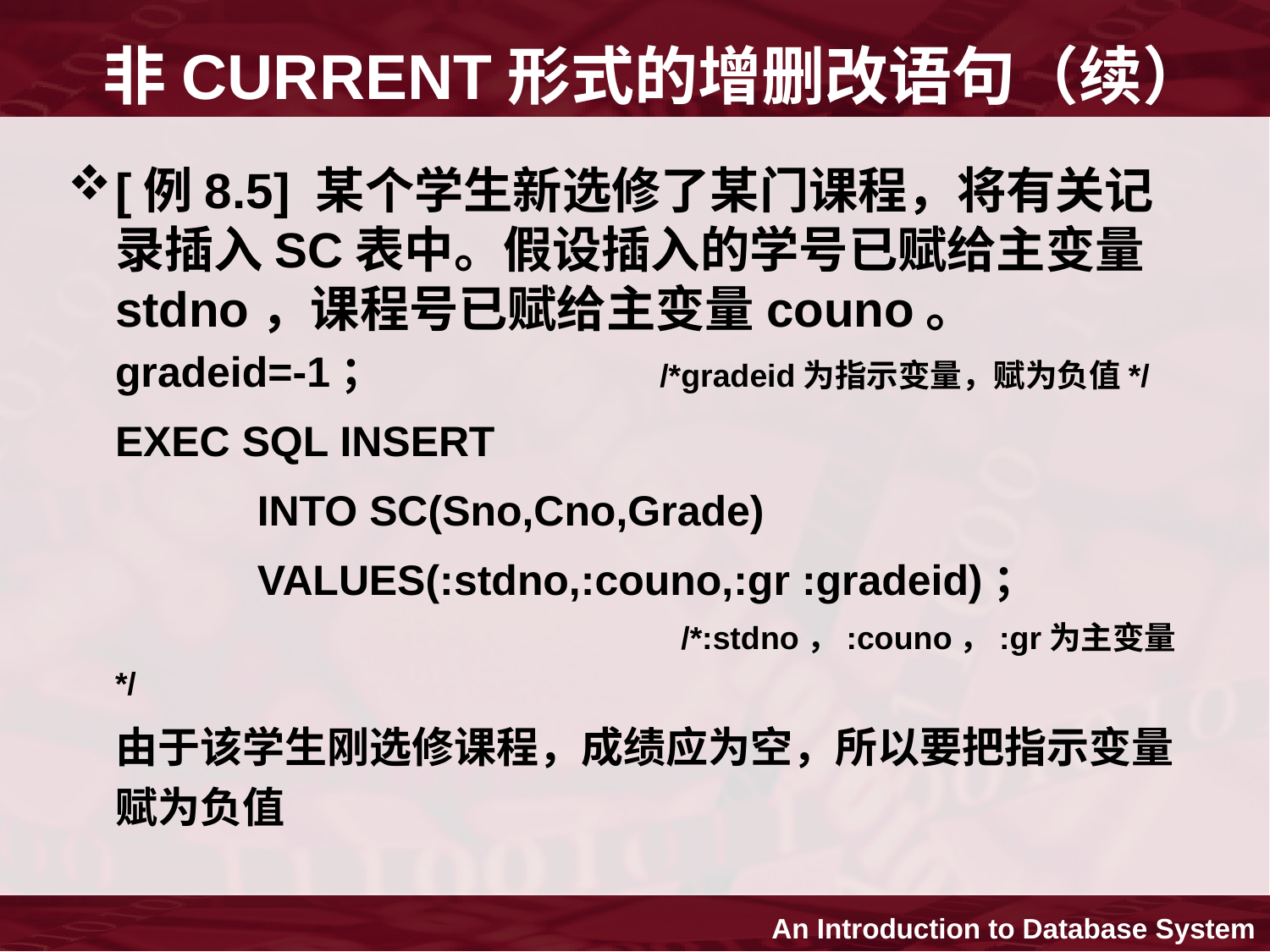

# 非CURRENT形式的增删改语句（续）
[例8.5] 某个学生新选修了某门课程，将有关记录插入SC表中。假设插入的学号已赋给主变量stdno，课程号已赋给主变量couno。
	gradeid=-1；                            /*gradeid为指示变量，赋为负值*/
	EXEC SQL INSERT
                INTO SC(Sno,Cno,Grade)
                VALUES(:stdno,:couno,:gr :gradeid)；
                                                                     /*:stdno，:couno，:gr为主变量*/
  	由于该学生刚选修课程，成绩应为空，所以要把指示变量赋为负值